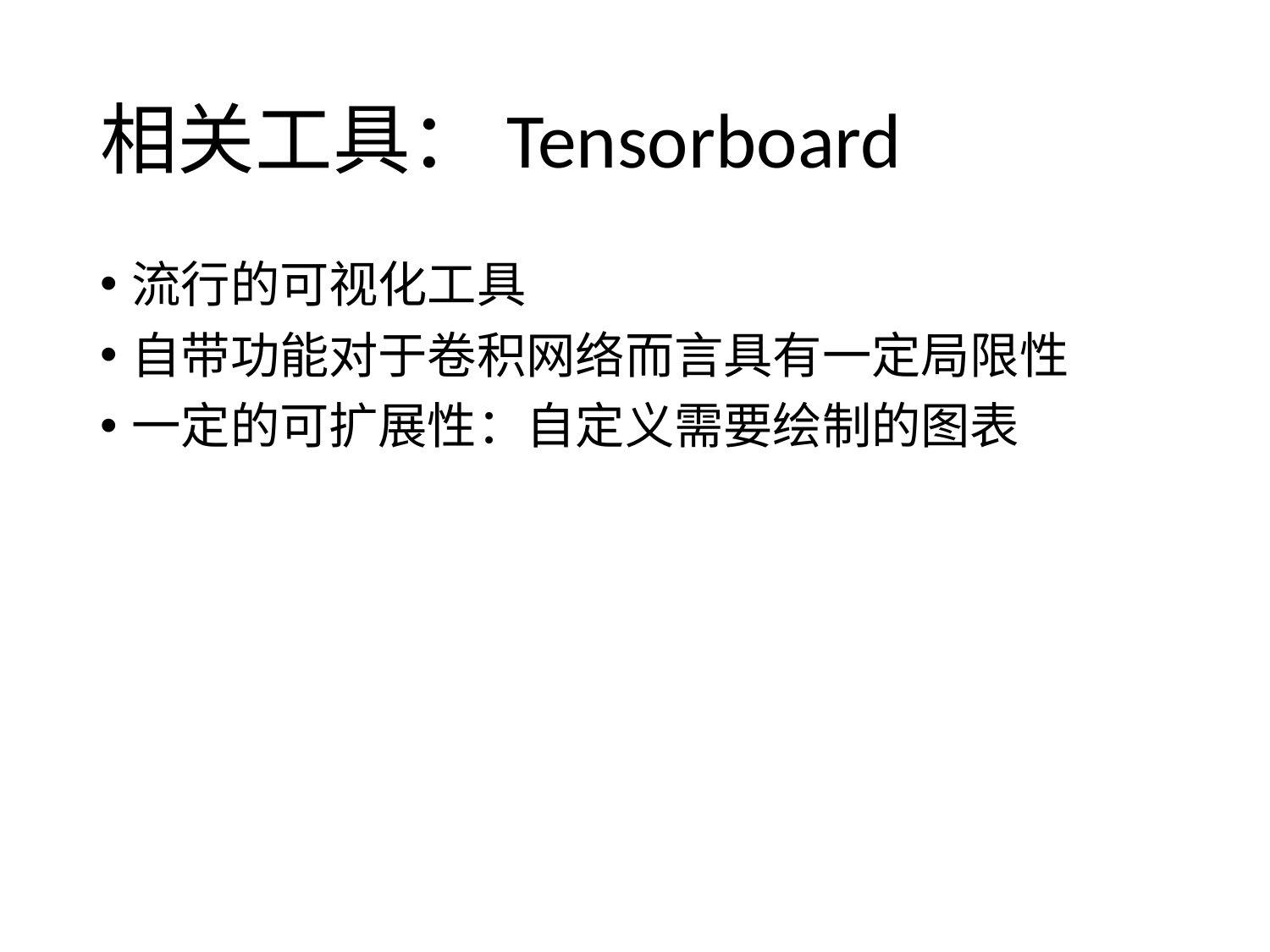

# 相关工具：Tensorboard
流行的可视化工具
自带功能对于卷积网络而言具有一定局限性
一定的可扩展性：自定义需要绘制的图表